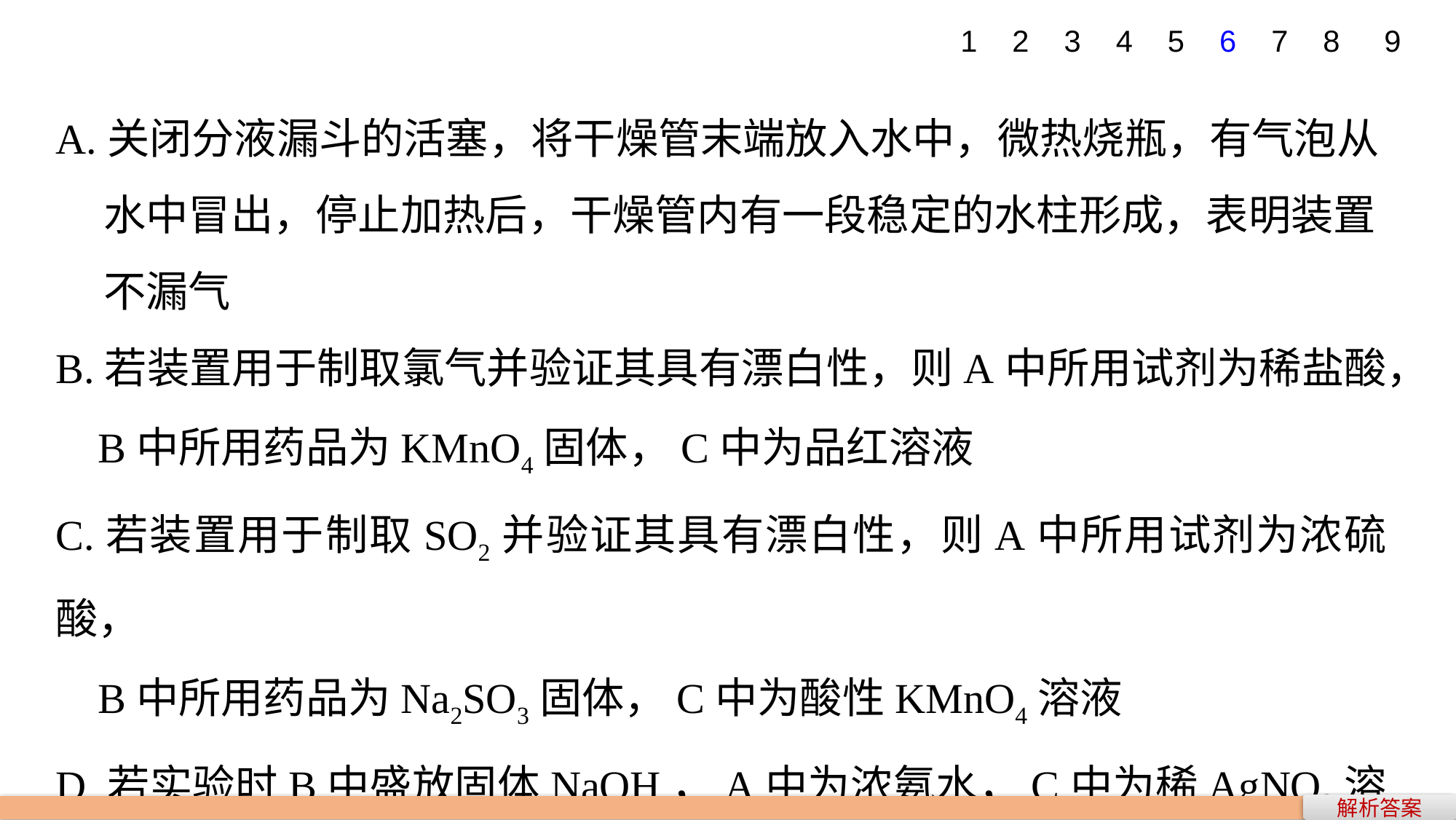

1
2
3
4
5
6
7
8
9
A.关闭分液漏斗的活塞，将干燥管末端放入水中，微热烧瓶，有气泡从
    水中冒出，停止加热后，干燥管内有一段稳定的水柱形成，表明装置
    不漏气
B.若装置用于制取氯气并验证其具有漂白性，则A中所用试剂为稀盐酸，
    B中所用药品为KMnO4固体，C中为品红溶液
C.若装置用于制取SO2并验证其具有漂白性，则A中所用试剂为浓硫酸，
    B中所用药品为Na2SO3固体，C中为酸性KMnO4溶液
D.若实验时B中盛放固体NaOH，A中为浓氨水，C中为稀AgNO3溶液，
    则实验过程中，C试管中看不到明显的实验现象
解析答案